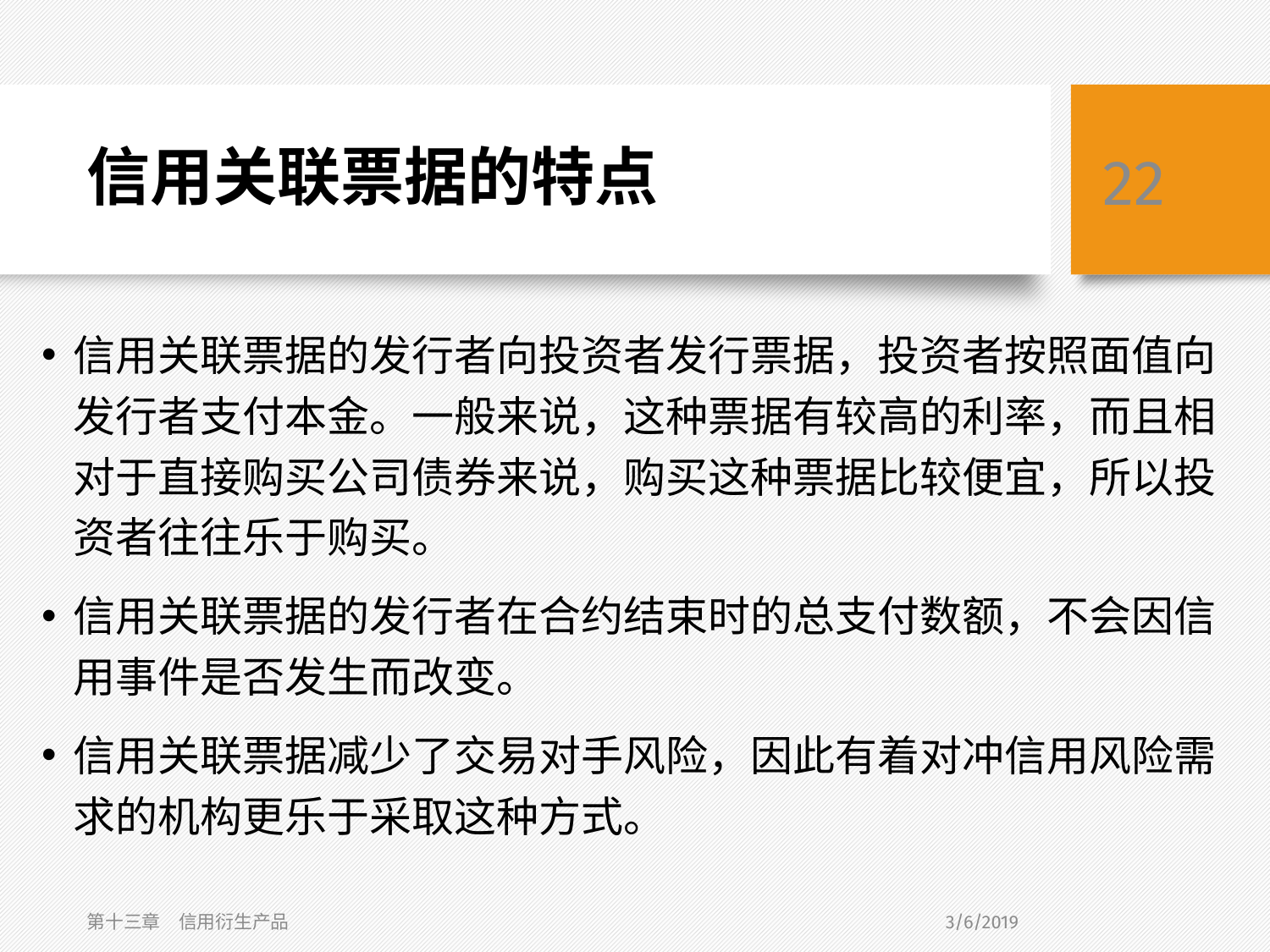

# 信用关联票据的特点
22
信用关联票据的发行者向投资者发行票据，投资者按照面值向发行者支付本金。一般来说，这种票据有较高的利率，而且相对于直接购买公司债券来说，购买这种票据比较便宜，所以投资者往往乐于购买。
信用关联票据的发行者在合约结束时的总支付数额，不会因信用事件是否发生而改变。
信用关联票据减少了交易对手风险，因此有着对冲信用风险需求的机构更乐于采取这种方式。

3/6/2019
第十三章　信用衍生产品